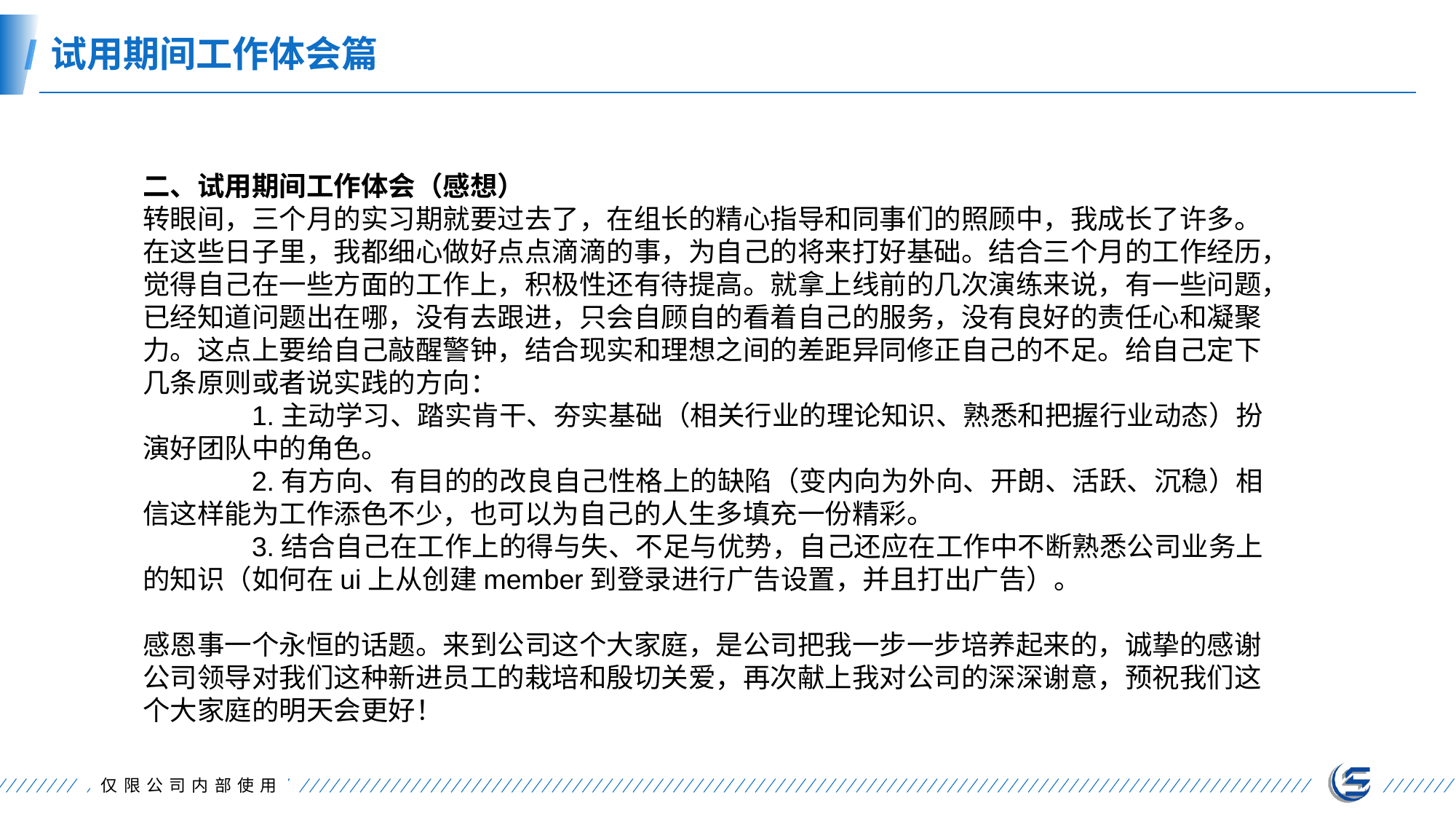

试用期间工作体会篇
二、试用期间工作体会（感想）
转眼间，三个月的实习期就要过去了，在组长的精心指导和同事们的照顾中，我成长了许多。
在这些日子里，我都细心做好点点滴滴的事，为自己的将来打好基础。结合三个月的工作经历，觉得自己在一些方面的工作上，积极性还有待提高。就拿上线前的几次演练来说，有一些问题，已经知道问题出在哪，没有去跟进，只会自顾自的看着自己的服务，没有良好的责任心和凝聚力。这点上要给自己敲醒警钟，结合现实和理想之间的差距异同修正自己的不足。给自己定下几条原则或者说实践的方向：
	1.主动学习、踏实肯干、夯实基础（相关行业的理论知识、熟悉和把握行业动态）扮演好团队中的角色。
	2.有方向、有目的的改良自己性格上的缺陷（变内向为外向、开朗、活跃、沉稳）相信这样能为工作添色不少，也可以为自己的人生多填充一份精彩。
	3.结合自己在工作上的得与失、不足与优势，自己还应在工作中不断熟悉公司业务上的知识（如何在ui上从创建member到登录进行广告设置，并且打出广告）。

感恩事一个永恒的话题。来到公司这个大家庭，是公司把我一步一步培养起来的，诚挚的感谢公司领导对我们这种新进员工的栽培和殷切关爱，再次献上我对公司的深深谢意，预祝我们这个大家庭的明天会更好！